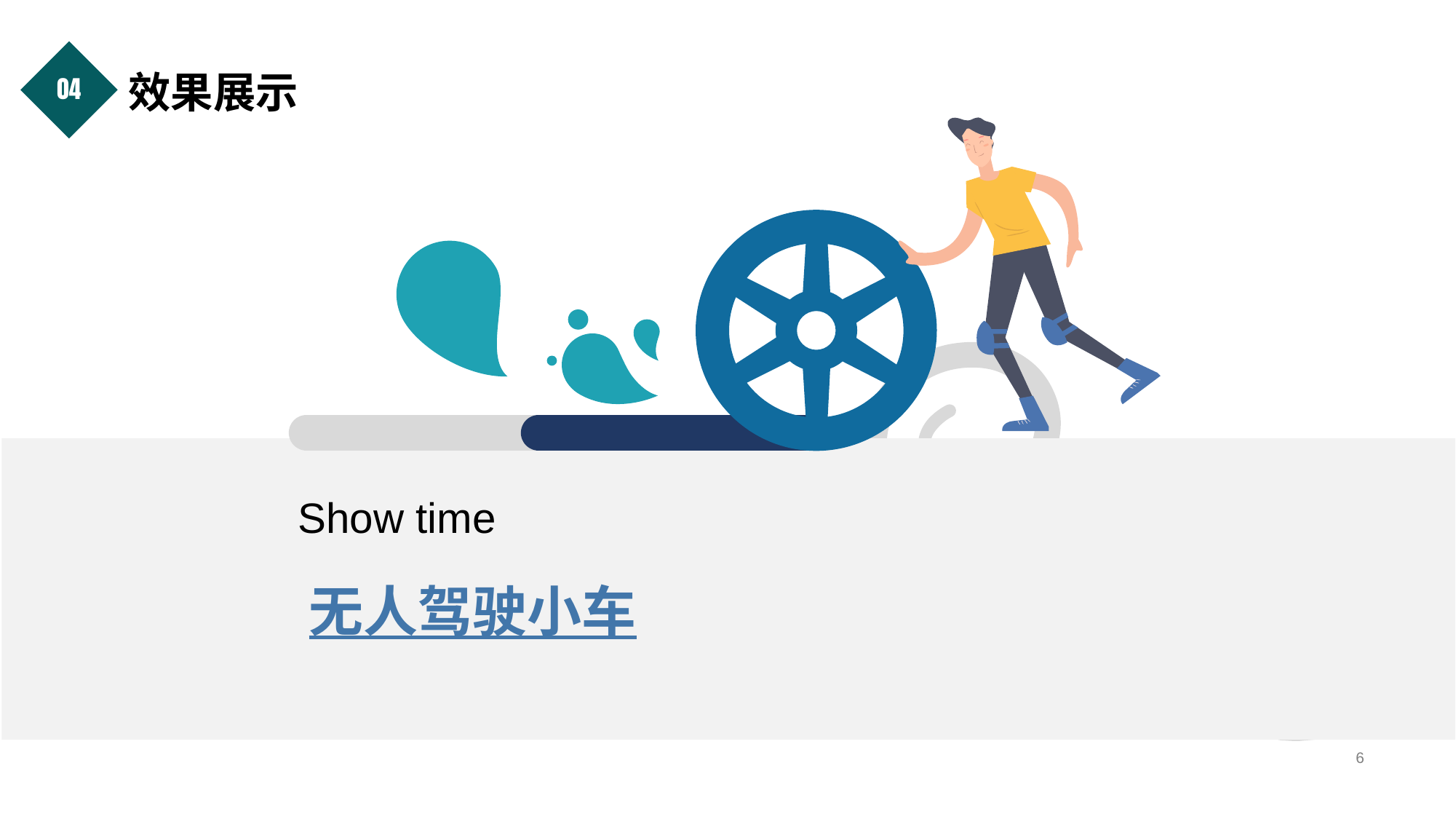

# 效果展示
04

Show time

无人驾驶小车
6